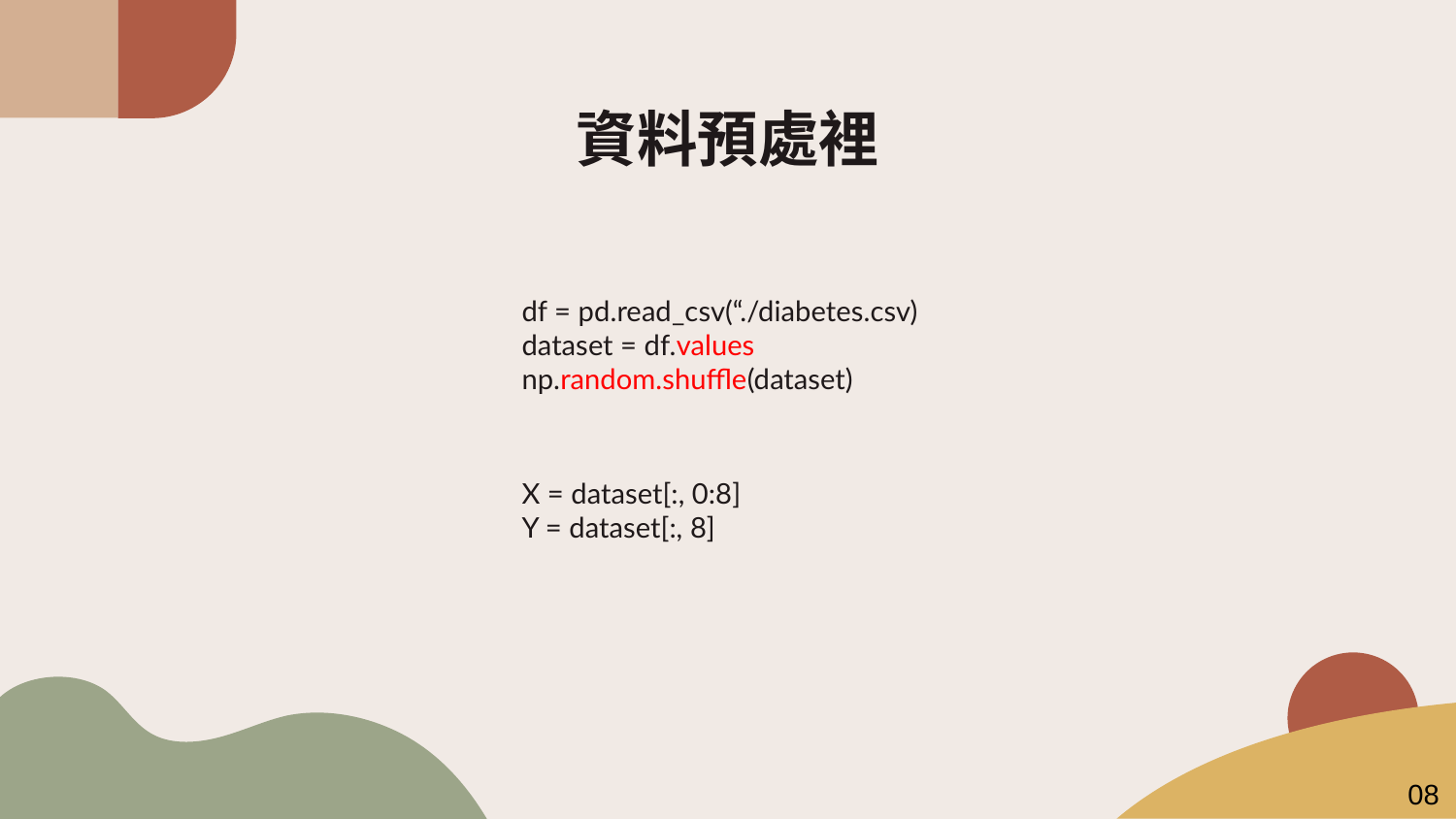

# 資料預處裡
df = pd.read_csv(“./diabetes.csv)
dataset = df.values
np.random.shuffle(dataset)
X = dataset[:, 0:8]
Y = dataset[:, 8]
08